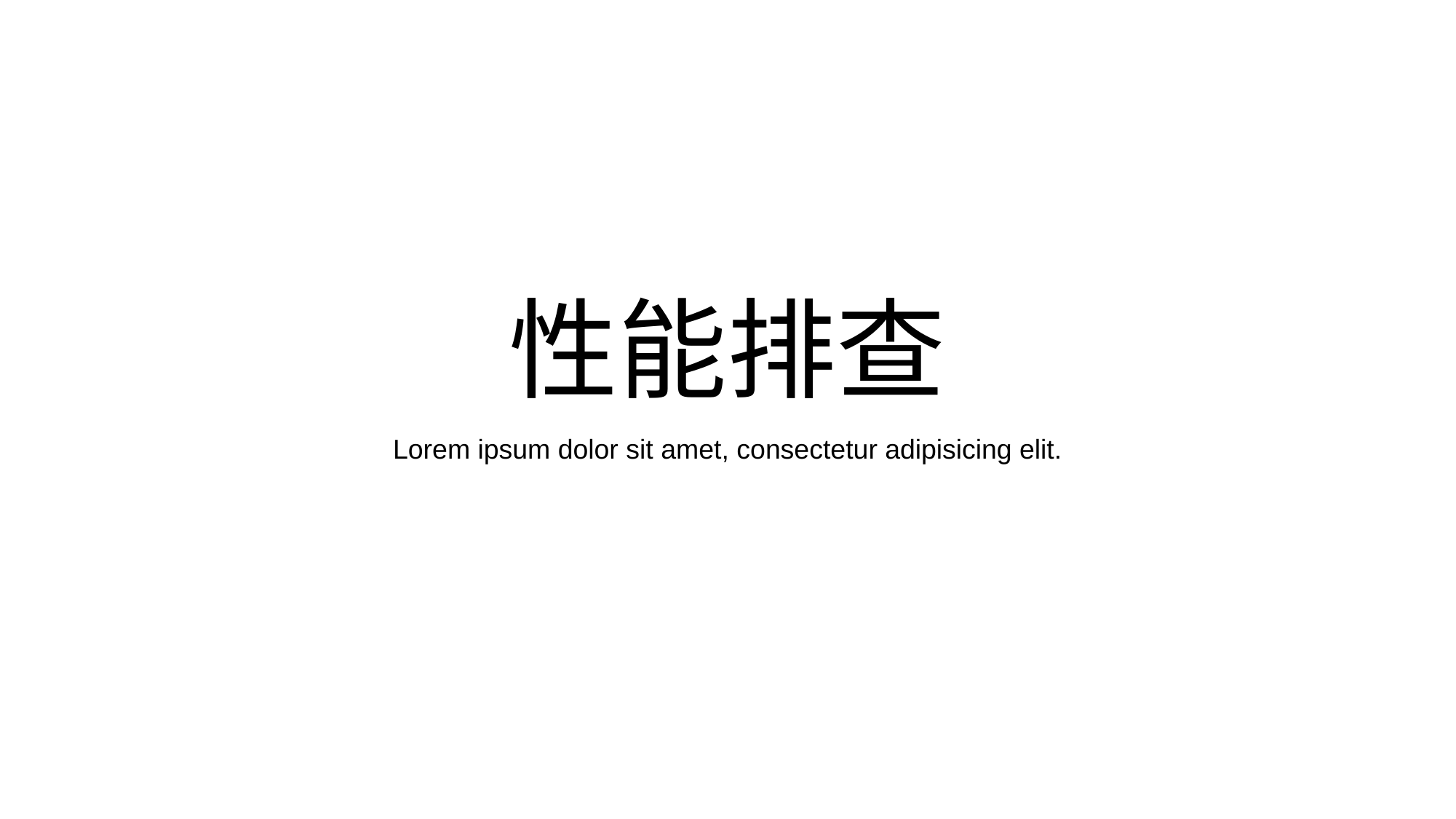

# 性能排查
Lorem ipsum dolor sit amet, consectetur adipisicing elit.